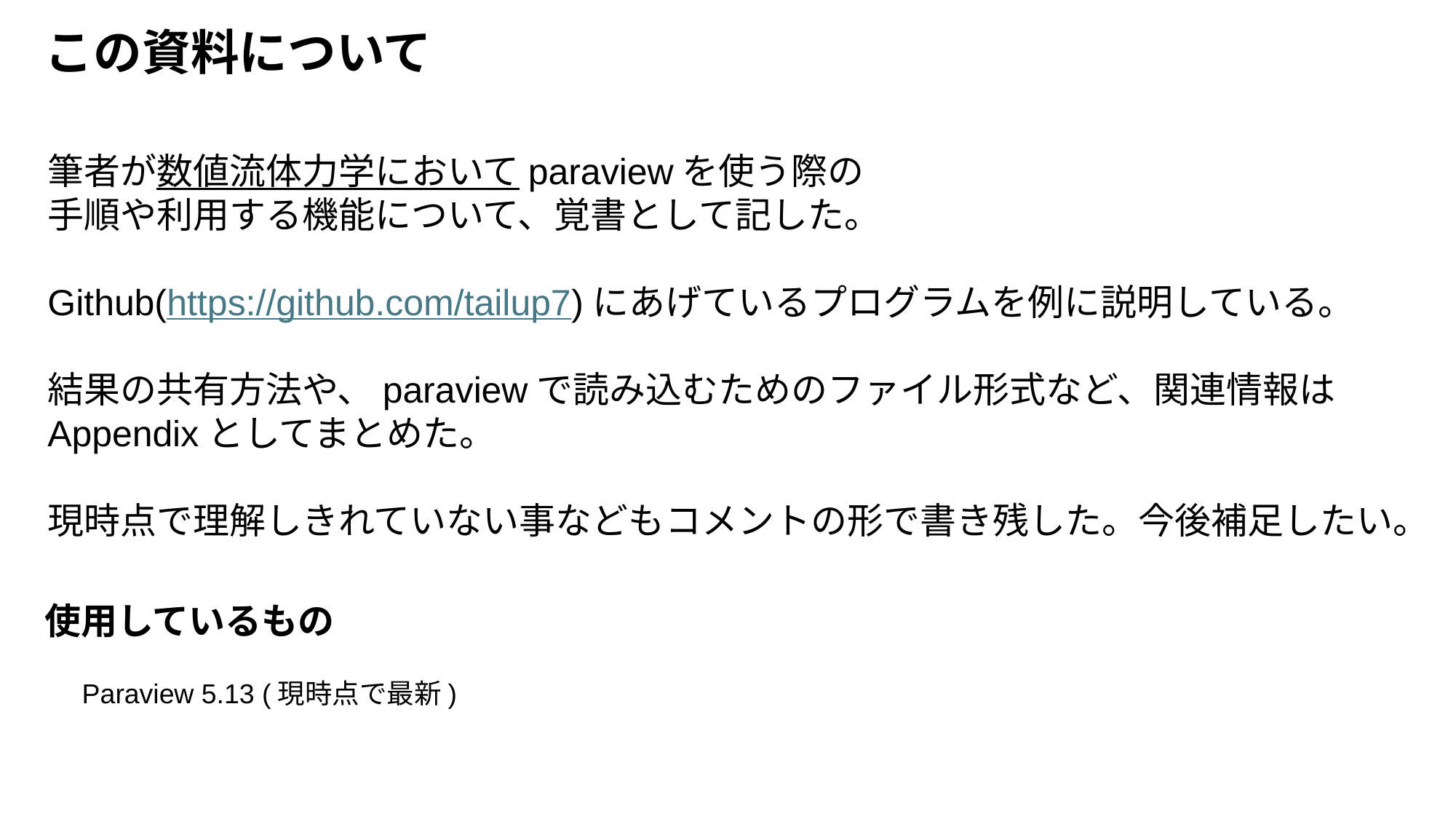

この資料について
筆者が数値流体力学においてparaviewを使う際の
手順や利用する機能について、覚書として記した。

Github(https://github.com/tailup7)にあげているプログラムを例に説明している。

結果の共有方法や、paraviewで読み込むためのファイル形式など、関連情報は
Appendixとしてまとめた。

現時点で理解しきれていない事などもコメントの形で書き残した。今後補足したい。

使用しているもの
Paraview 5.13 (現時点で最新)